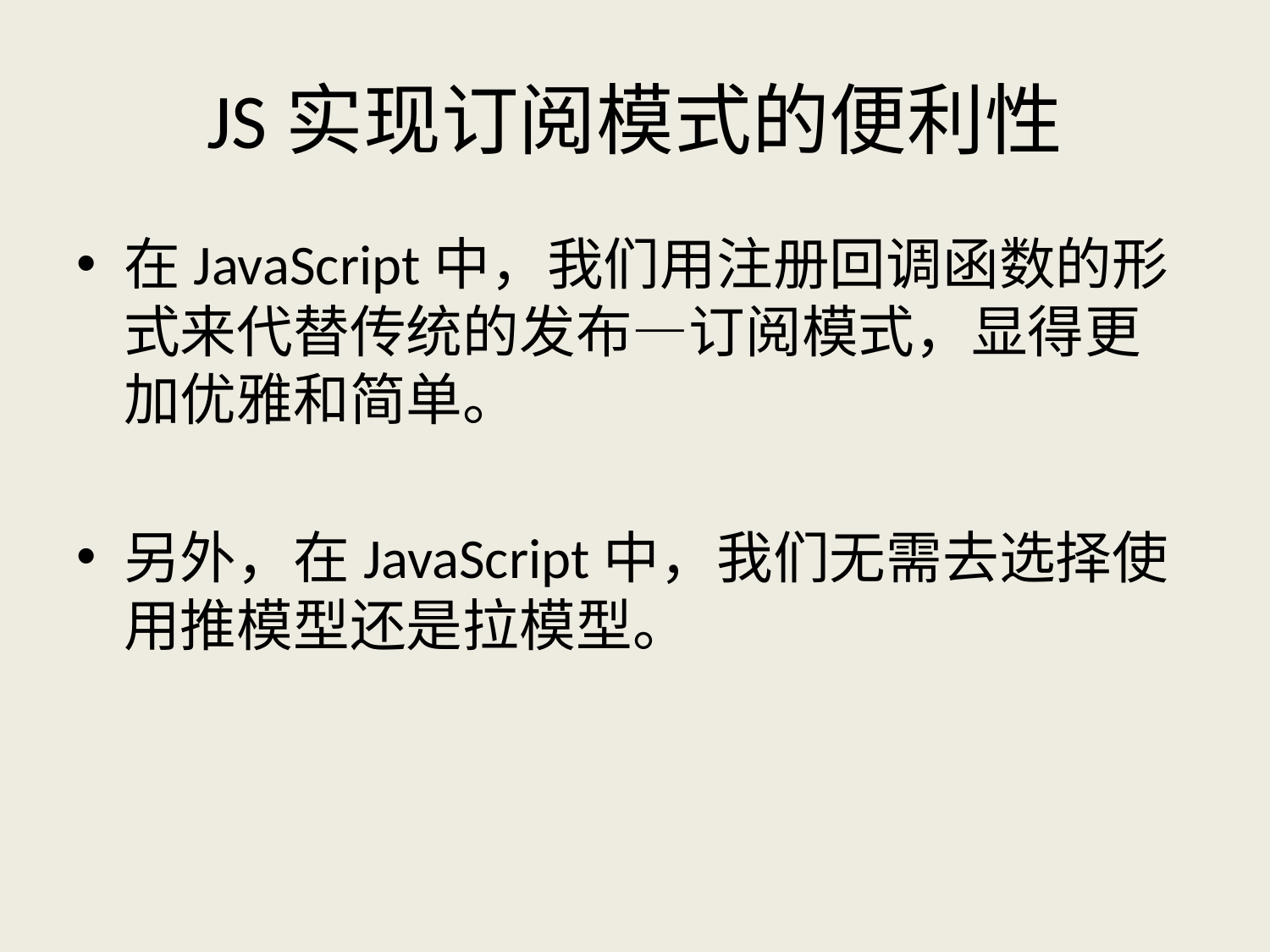

# JS实现订阅模式的便利性
在JavaScript中，我们用注册回调函数的形式来代替传统的发布—订阅模式，显得更加优雅和简单。

另外，在JavaScript中，我们无需去选择使用推模型还是拉模型。